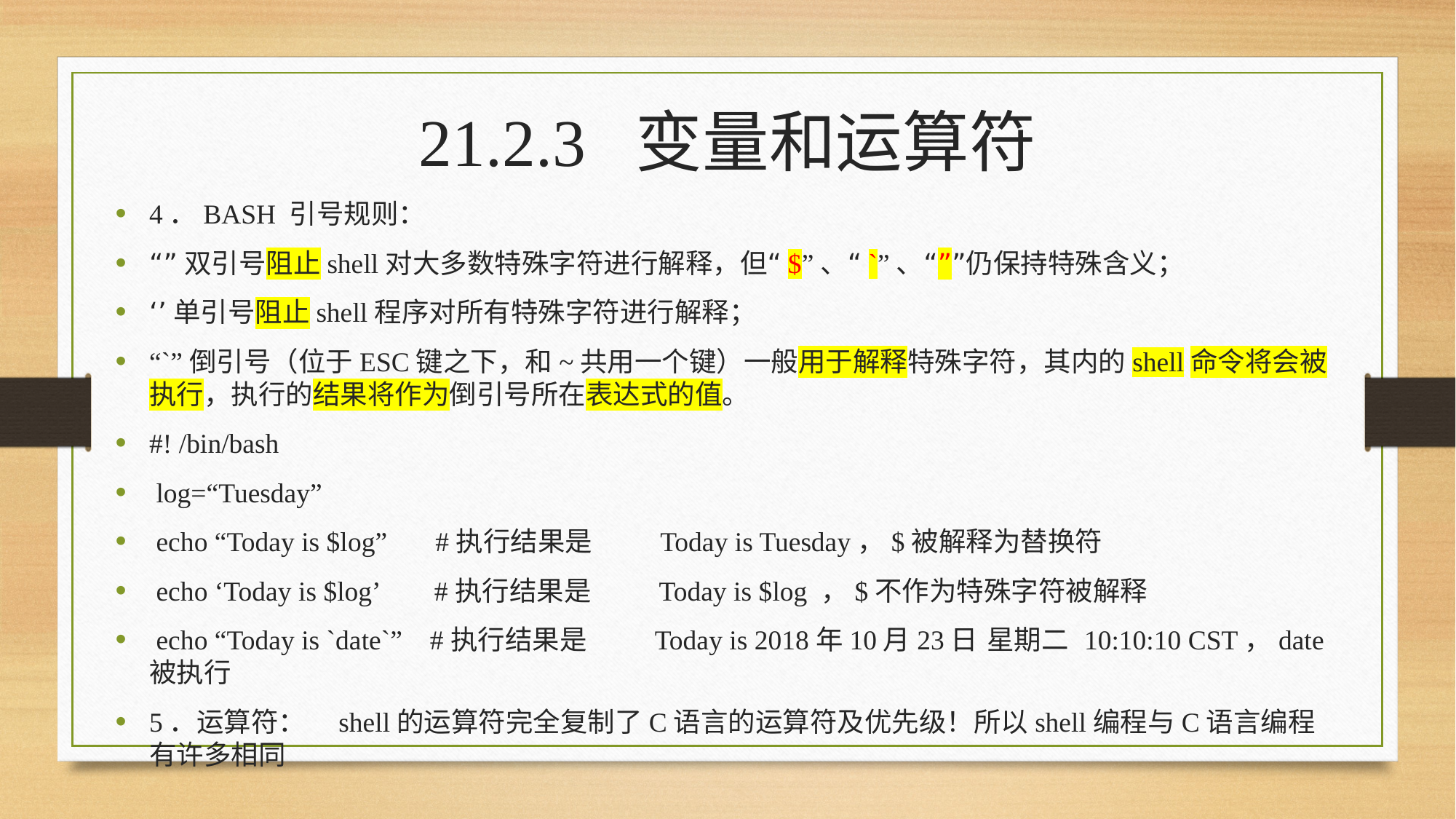

21.2.3  变量和运算符
4．BASH 引号规则：
“”双引号阻止shell对大多数特殊字符进行解释，但“$”、“`”、“””仍保持特殊含义；
‘’单引号阻止shell程序对所有特殊字符进行解释；
“`”倒引号（位于ESC键之下，和~共用一个键）一般用于解释特殊字符，其内的shell命令将会被执行，执行的结果将作为倒引号所在表达式的值。
#! /bin/bash
 log=“Tuesday”
 echo “Today is $log”       #执行结果是       Today is Tuesday，$被解释为替换符
 echo ‘Today is $log’        #执行结果是       Today is $log ，$不作为特殊字符被解释
 echo “Today is `date`”    #执行结果是       Today is 2018年10月23日 星期二 10:10:10 CST，date被执行
5．运算符：   shell的运算符完全复制了C语言的运算符及优先级！所以shell编程与C语言编程有许多相同